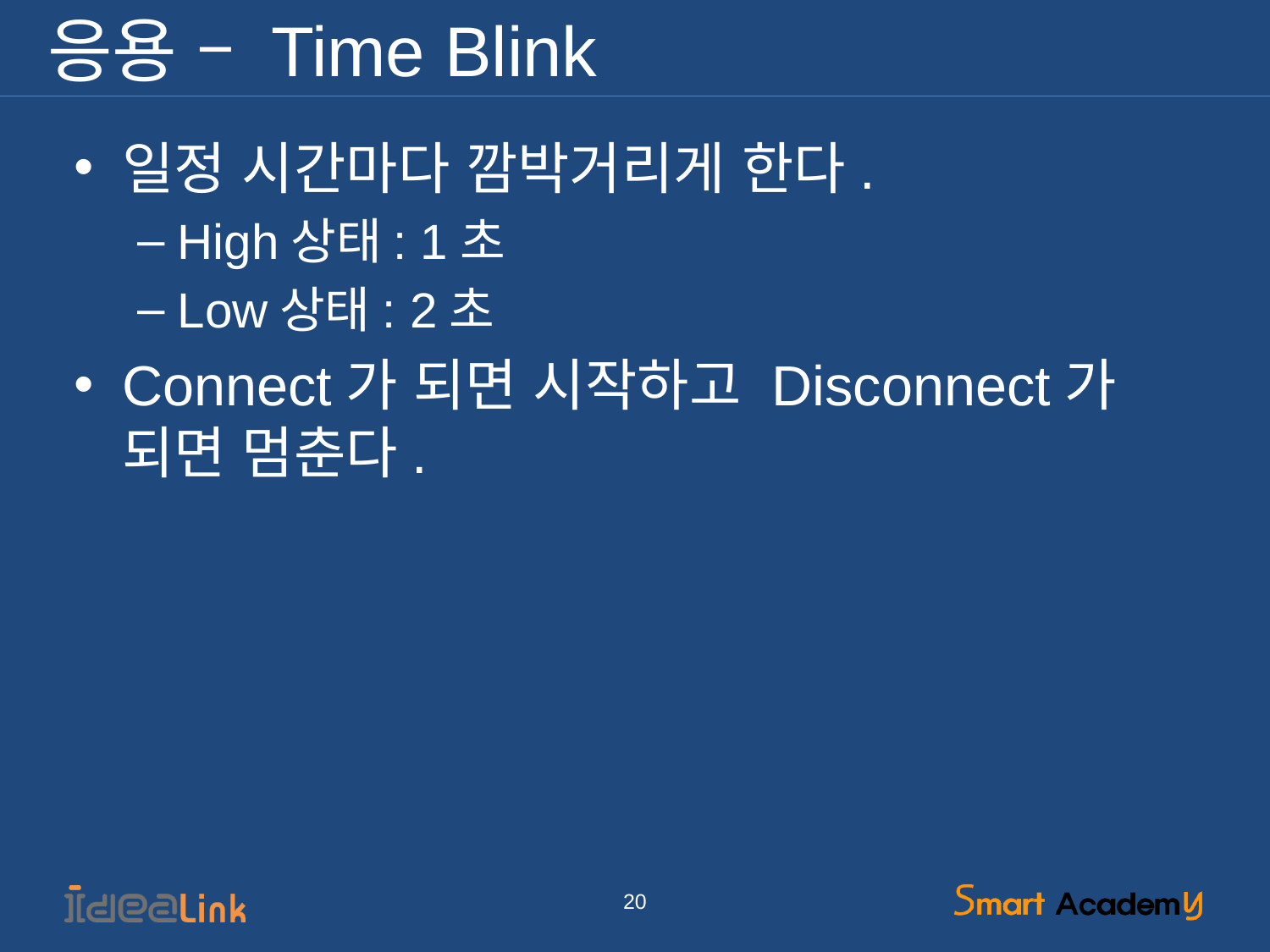

# 응용 – Time Blink
일정 시간마다 깜박거리게 한다.
High상태: 1초
Low상태: 2초
Connect가 되면 시작하고 Disconnect가 되면 멈춘다.
20